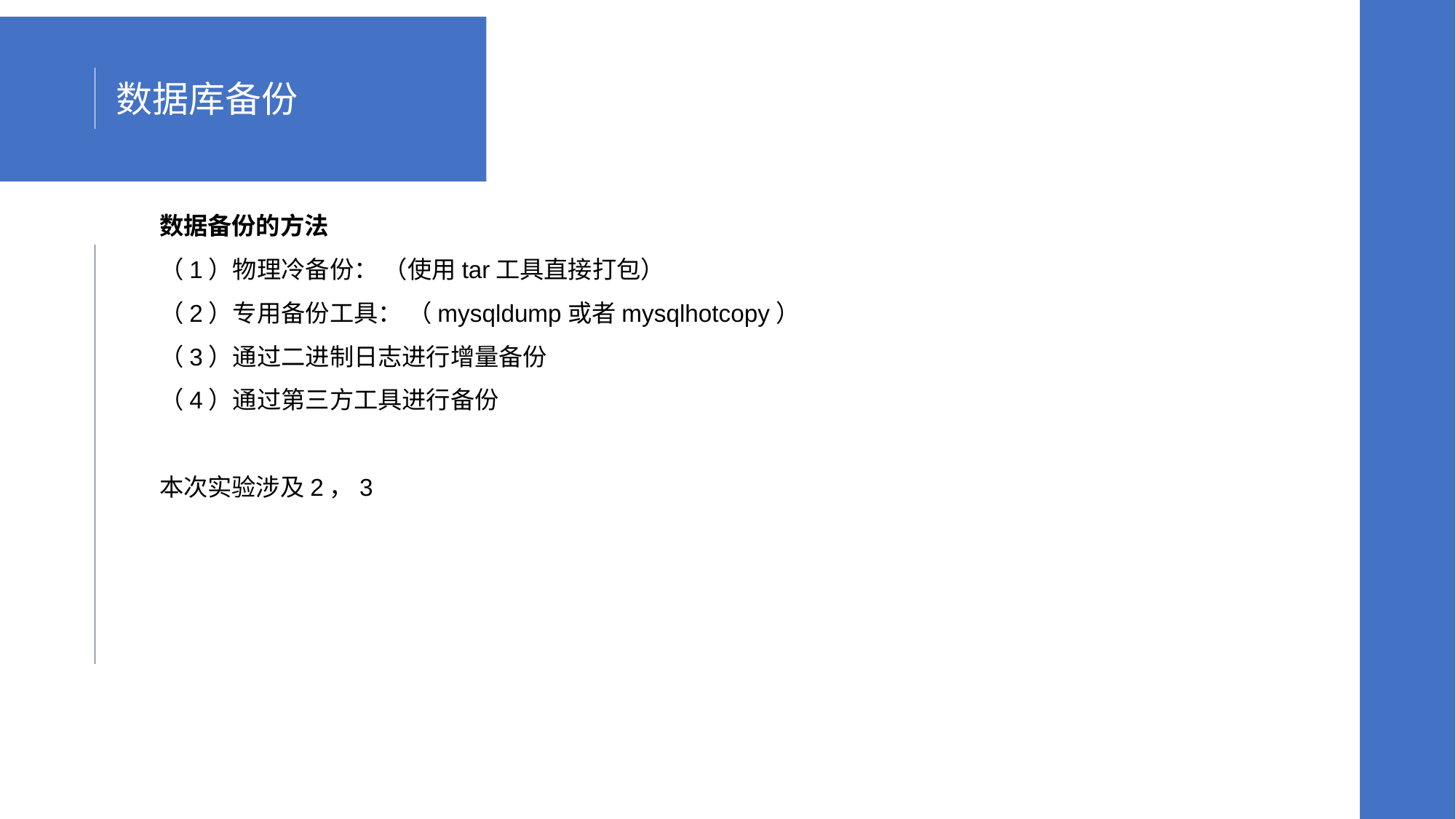

数据库备份
数据备份的方法
（1）物理冷备份： （使用tar工具直接打包）
（2）专用备份工具： （mysqldump或者mysqlhotcopy）
（3）通过二进制日志进行增量备份
（4）通过第三方工具进行备份

本次实验涉及2，3